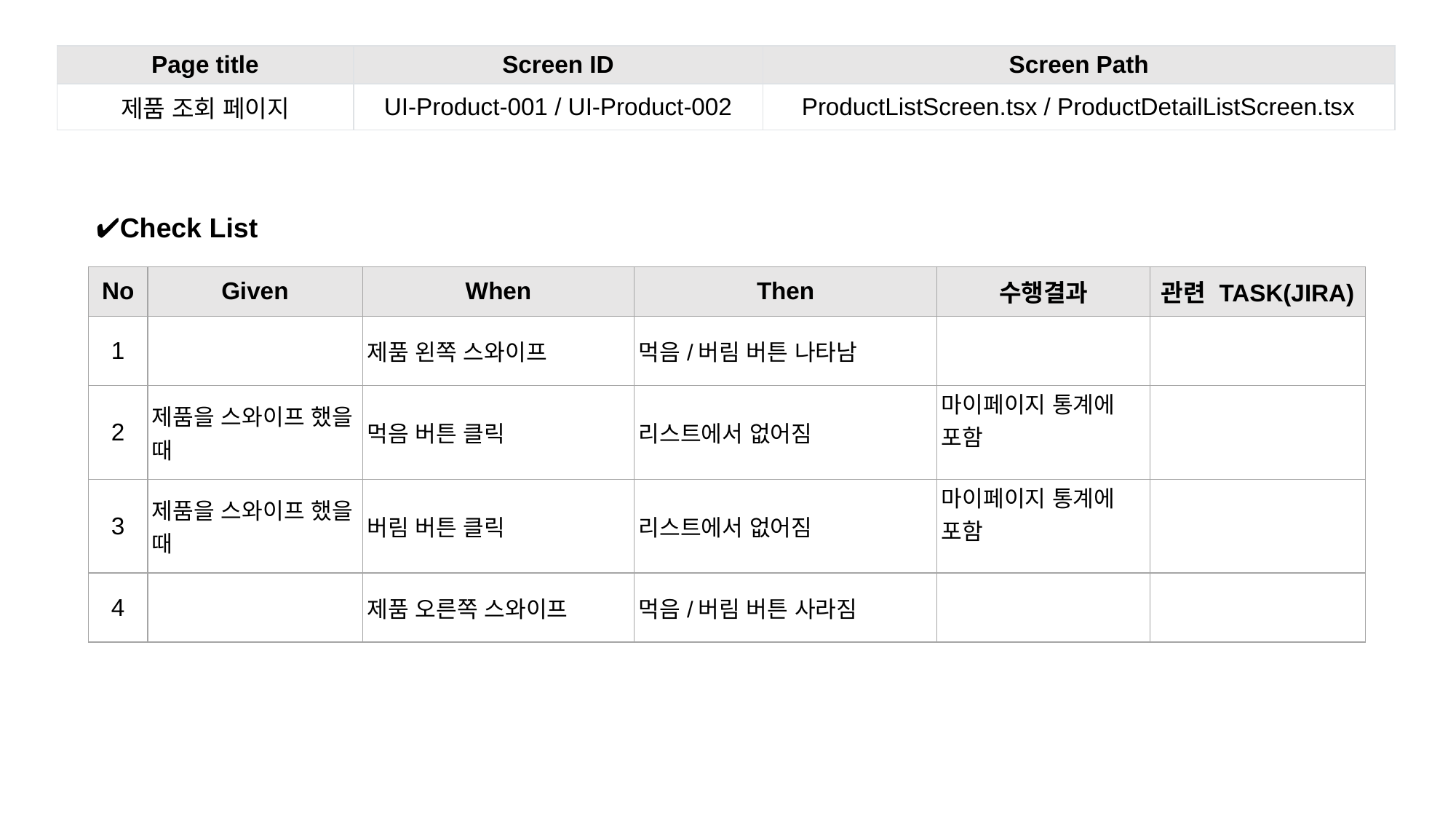

| Page title | Screen ID | Screen Path |
| --- | --- | --- |
| 제품 조회 페이지 | UI-Product-001 / UI-Product-002 | ProductListScreen.tsx / ProductDetailListScreen.tsx |
✔Check List

| No | Given | When | Then | 수행결과 | 관련 TASK(JIRA) |
| --- | --- | --- | --- | --- | --- |
| 1 |  | 제품 왼쪽 스와이프 | 먹음/버림 버튼 나타남 |  |  |
| 2 | 제품을 스와이프 했을 때 | 먹음 버튼 클릭 | 리스트에서 없어짐 | 마이페이지 통계에 포함 |  |
| 3 | 제품을 스와이프 했을 때 | 버림 버튼 클릭 | 리스트에서 없어짐 | 마이페이지 통계에 포함 |  |
| 4 |  | 제품 오른쪽 스와이프 | 먹음/버림 버튼 사라짐 |  |  |